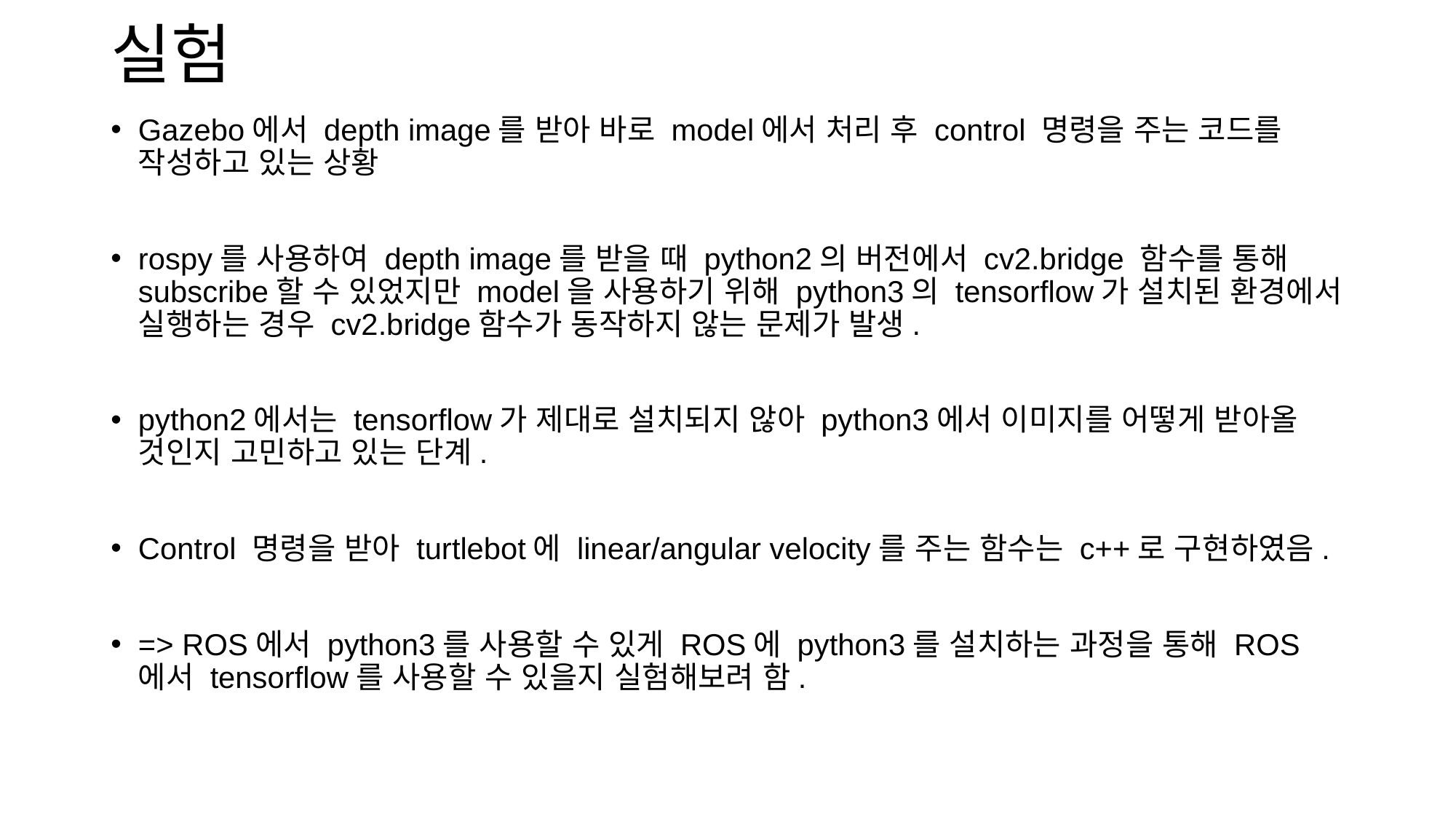

# 실험
Gazebo에서 depth image를 받아 바로 model에서 처리 후 control 명령을 주는 코드를 작성하고 있는 상황

rospy를 사용하여 depth image를 받을 때 python2의 버전에서 cv2.bridge 함수를 통해 subscribe할 수 있었지만 model을 사용하기 위해 python3의 tensorflow가 설치된 환경에서 실행하는 경우 cv2.bridge함수가 동작하지 않는 문제가 발생.

python2에서는 tensorflow가 제대로 설치되지 않아 python3에서 이미지를 어떻게 받아올 것인지 고민하고 있는 단계.

Control 명령을 받아 turtlebot에 linear/angular velocity를 주는 함수는 c++로 구현하였음.

=> ROS에서 python3를 사용할 수 있게 ROS에 python3를 설치하는 과정을 통해 ROS에서 tensorflow를 사용할 수 있을지 실험해보려 함.